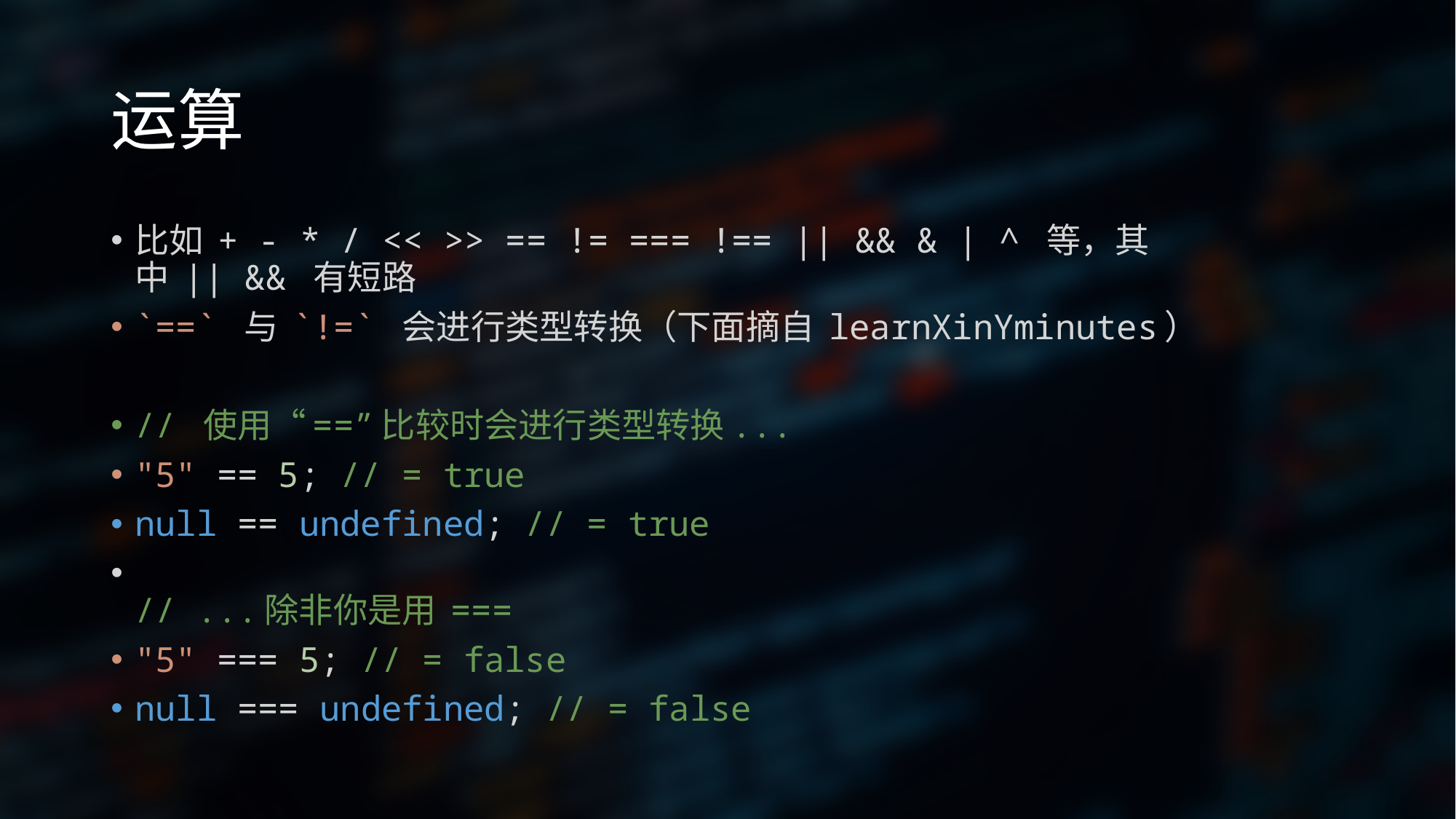

# 运算
比如 + - * / << >> == != === !== || && & | ^ 等，其中 || && 有短路
`==` 与 `!=` 会进行类型转换（下面摘自 learnXinYminutes）

// 使用“==”比较时会进行类型转换...
"5" == 5; // = true
null == undefined; // = true
// ...除非你是用 ===
"5" === 5; // = false
null === undefined; // = false